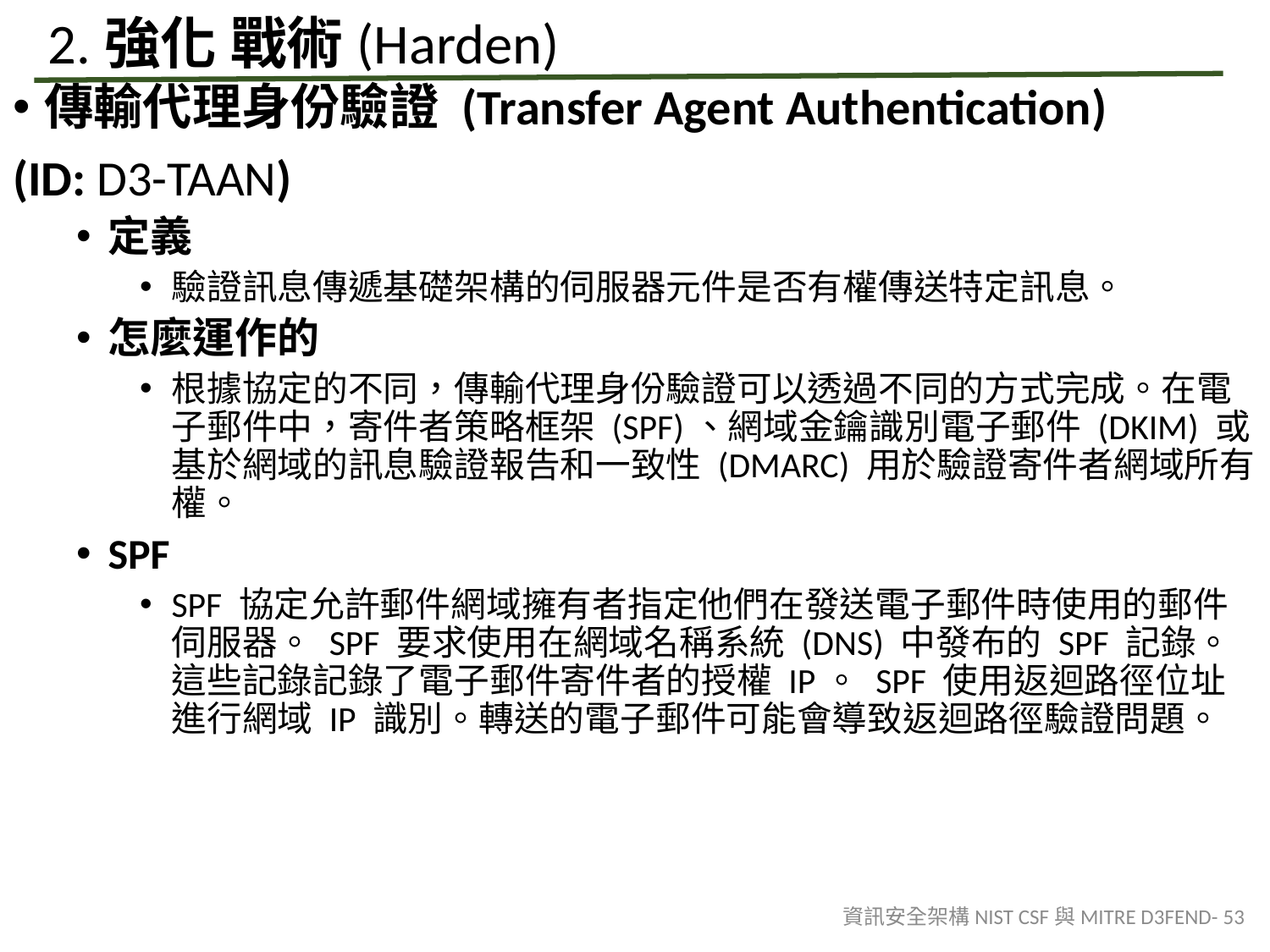

# 2.強化 戰術(Harden)
傳輸代理身份驗證 (Transfer Agent Authentication)
(ID: D3-TAAN)
定義
驗證訊息傳遞基礎架構的伺服器元件是否有權傳送特定訊息。
怎麼運作的
根據協定的不同，傳輸代理身份驗證可以透過不同的方式完成。在電子郵件中，寄件者策略框架 (SPF)、網域金鑰識別電子郵件 (DKIM) 或基於網域的訊息驗證報告和一致性 (DMARC) 用於驗證寄件者網域所有權。
SPF
SPF 協定允許郵件網域擁有者指定他們在發送電子郵件時使用的郵件伺服器。 SPF 要求使用在網域名稱系統 (DNS) 中發布的 SPF 記錄。這些記錄記錄了電子郵件寄件者的授權 IP。 SPF 使用返迴路徑位址進行網域 IP 識別。轉送的電子郵件可能會導致返迴路徑驗證問題。
資訊安全架構NIST CSF與MITRE D3FEND- 53